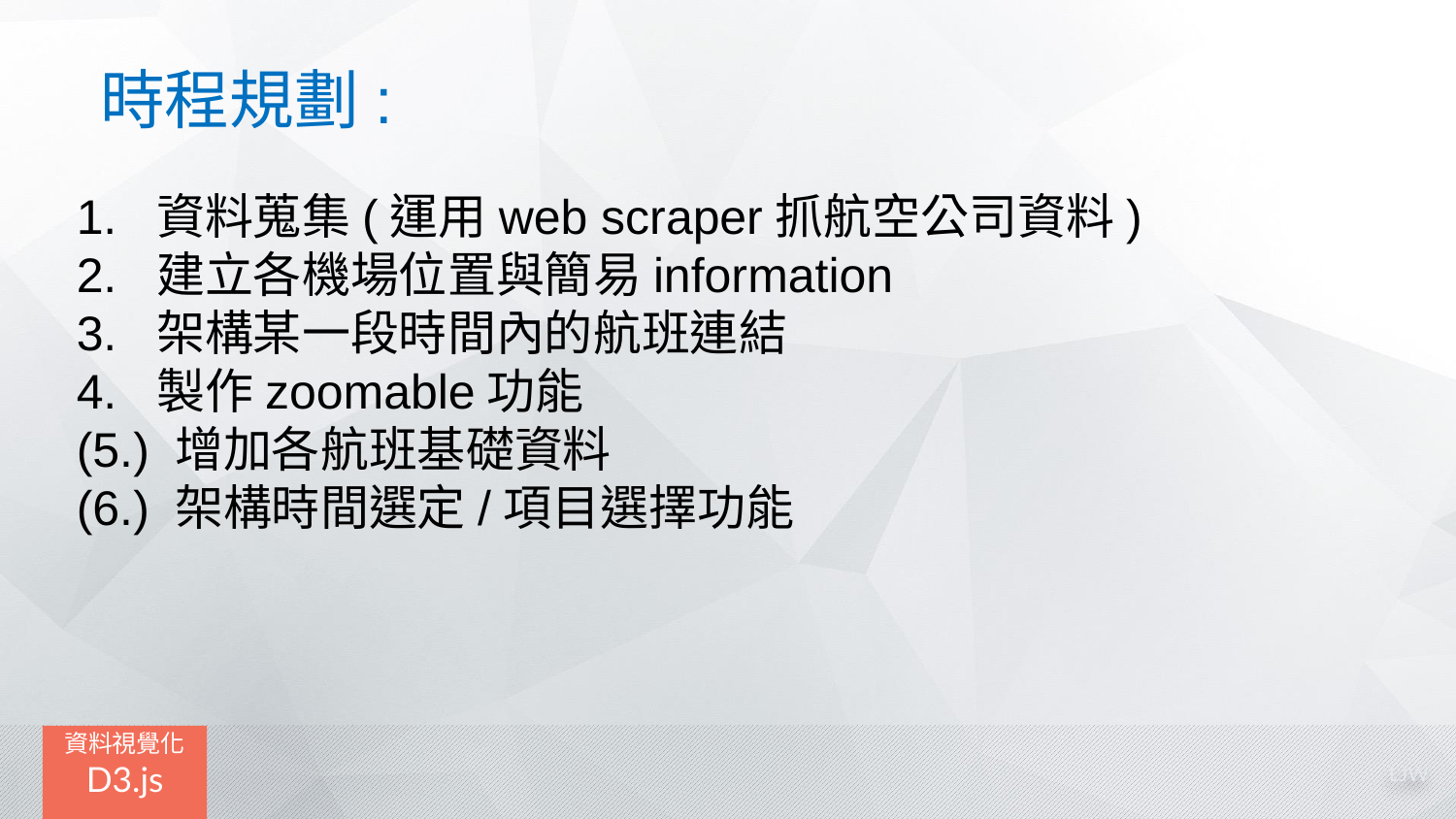

時程規劃:

 資料蒐集(運用web scraper抓航空公司資料)
 建立各機場位置與簡易information
 架構某一段時間內的航班連結
 製作zoomable功能
(5.) 增加各航班基礎資料
(6.) 架構時間選定/項目選擇功能